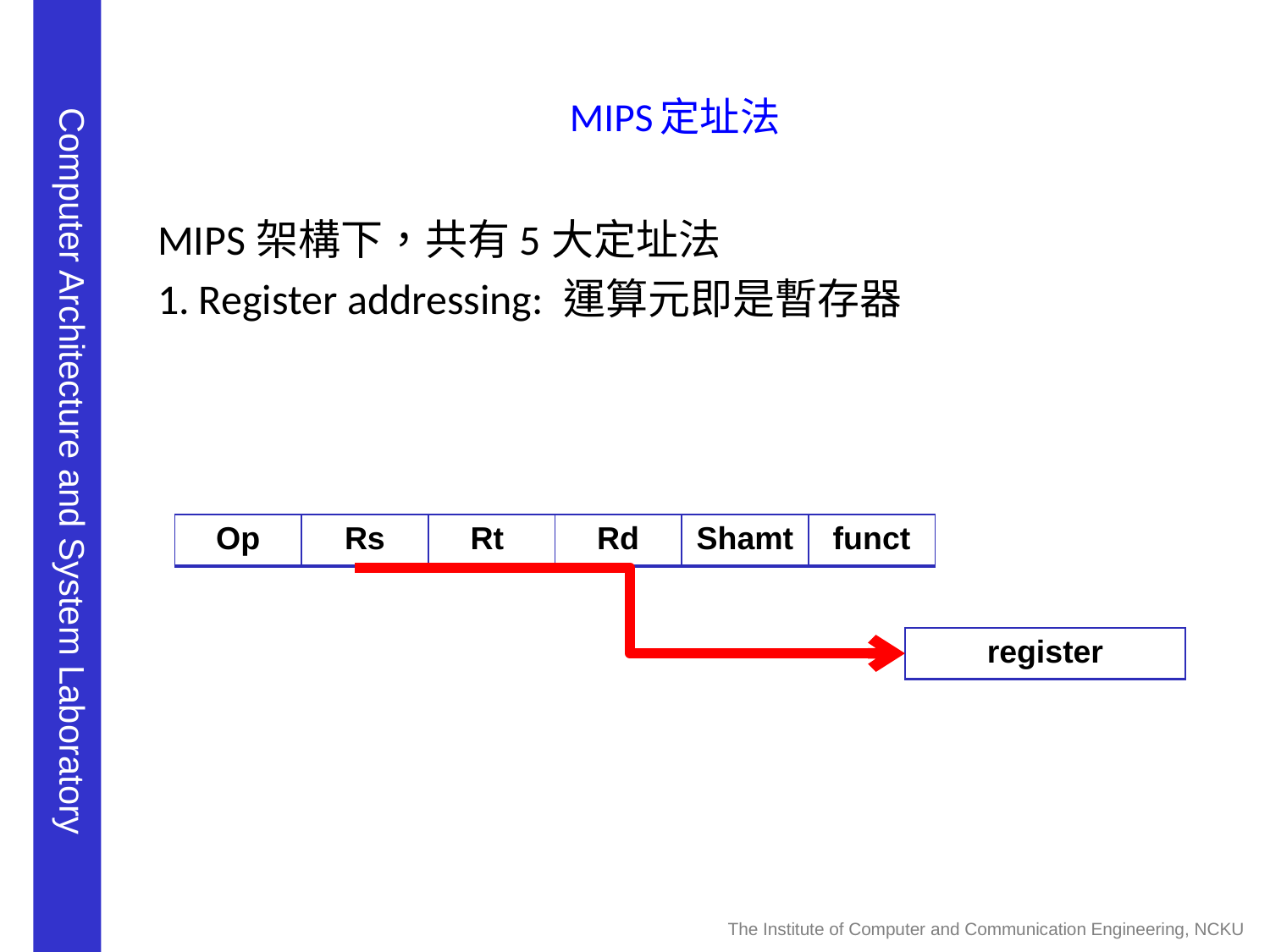

# MIPS定址法
MIPS架構下，共有5大定址法
1. Register addressing: 運算元即是暫存器

| Op | Rs | Rt | Rd | Shamt | funct |
| --- | --- | --- | --- | --- | --- |
| register |
| --- |